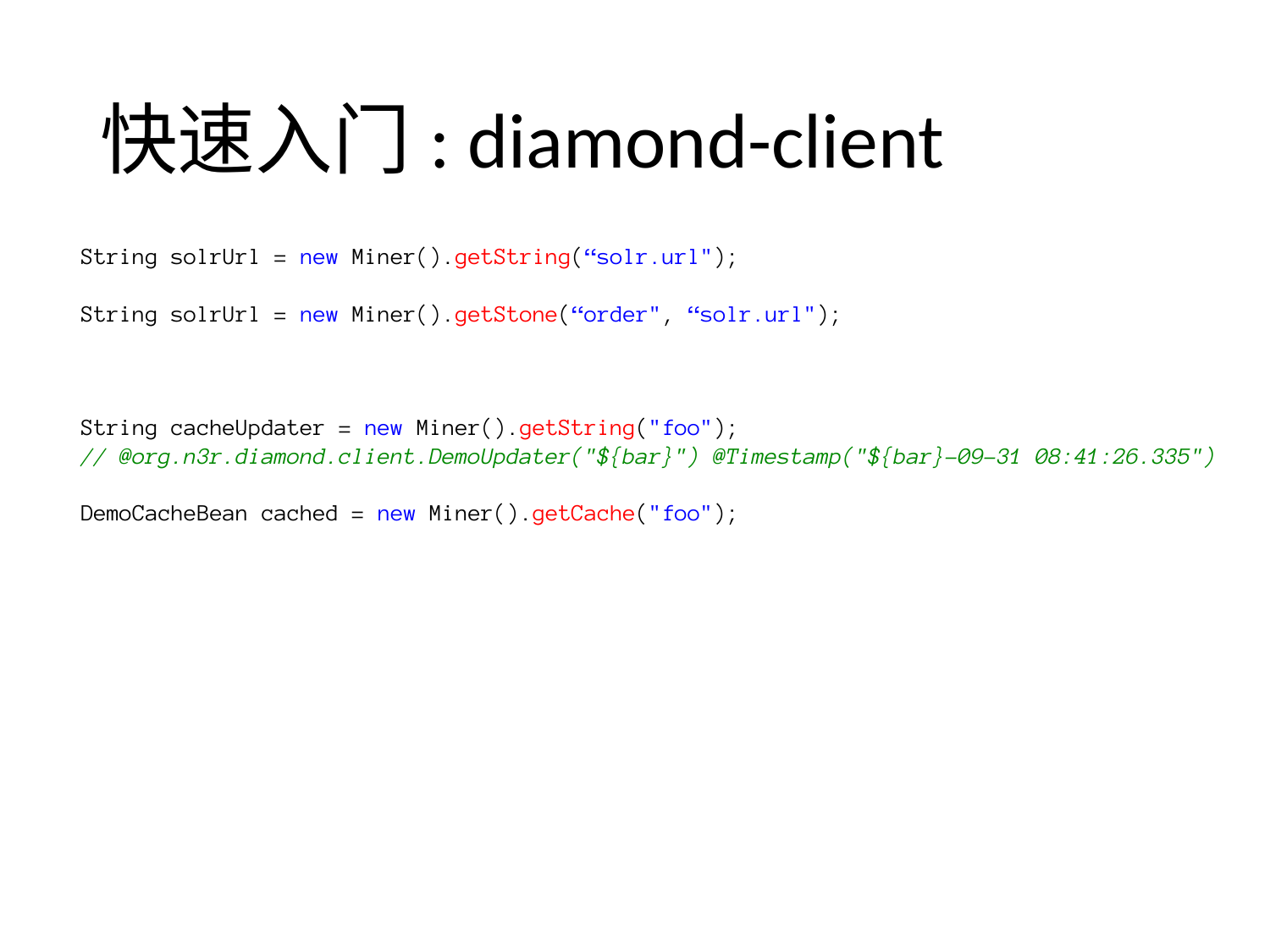

# 快速入门: diamond-client
String solrUrl = new Miner().getString(“solr.url");
String solrUrl = new Miner().getStone(“order", “solr.url");
String cacheUpdater = new Miner().getString("foo");
// @org.n3r.diamond.client.DemoUpdater("${bar}") @Timestamp("${bar}-09-31 08:41:26.335")
DemoCacheBean cached = new Miner().getCache("foo");